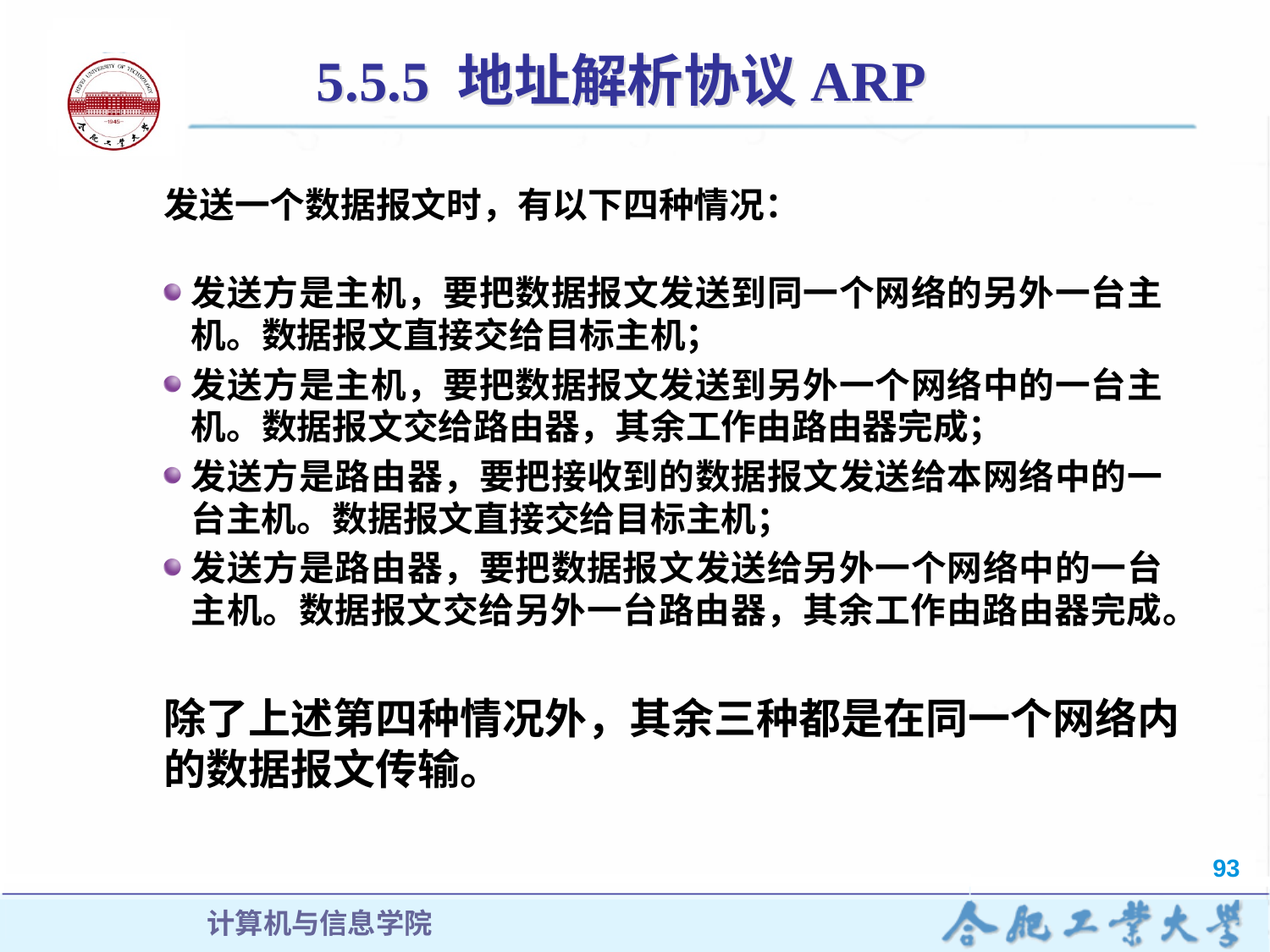

# 5.5.5 地址解析协议ARP
发送一个数据报文时，有以下四种情况：
发送方是主机，要把数据报文发送到同一个网络的另外一台主机。数据报文直接交给目标主机；
发送方是主机，要把数据报文发送到另外一个网络中的一台主机。数据报文交给路由器，其余工作由路由器完成；
发送方是路由器，要把接收到的数据报文发送给本网络中的一台主机。数据报文直接交给目标主机；
发送方是路由器，要把数据报文发送给另外一个网络中的一台主机。数据报文交给另外一台路由器，其余工作由路由器完成。
除了上述第四种情况外，其余三种都是在同一个网络内的数据报文传输。